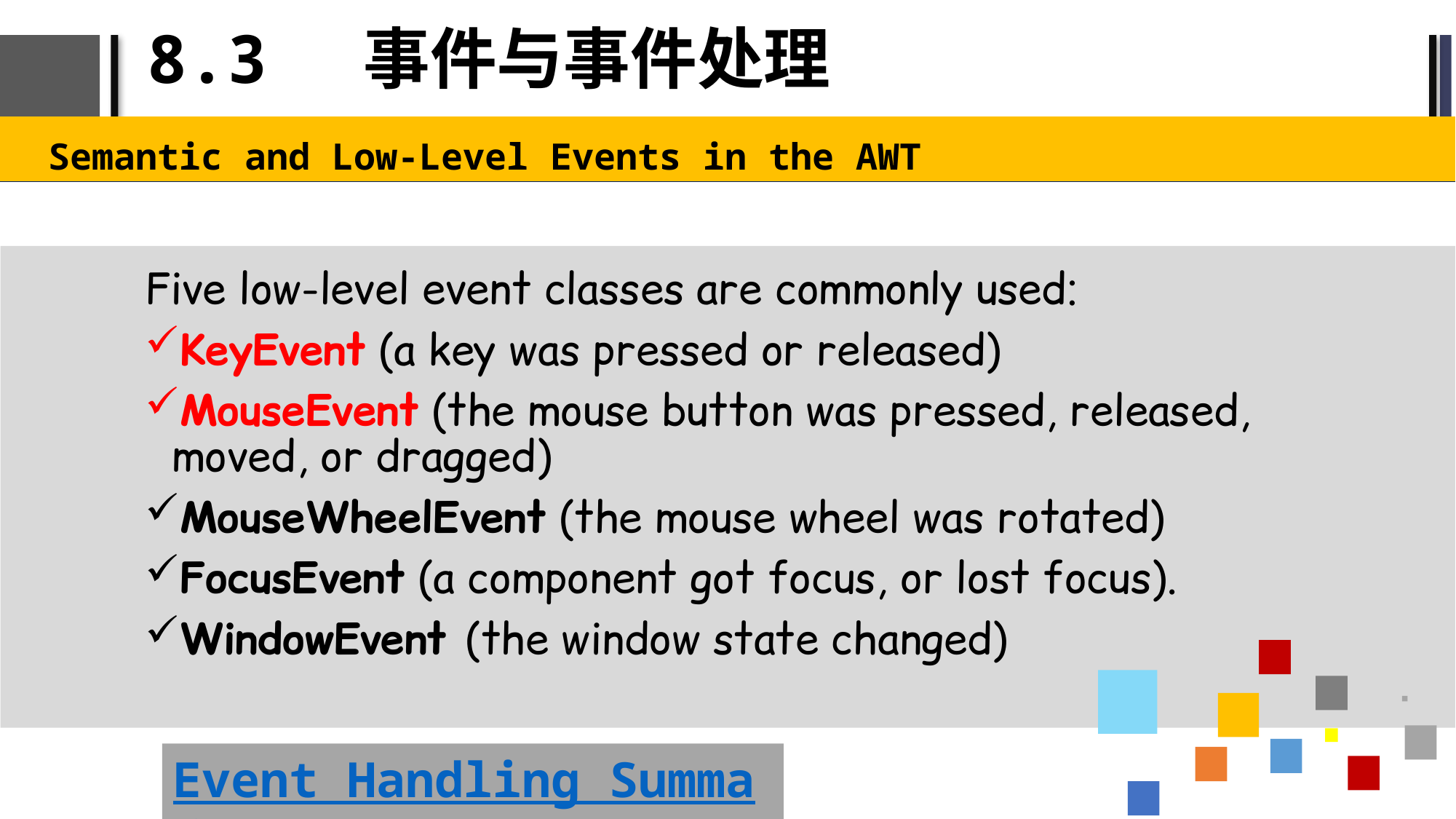

# 8.3  事件与事件处理

Semantic and Low-Level Events in the AWT

Five low-level event classes are commonly used:
KeyEvent (a key was pressed or released)
MouseEvent (the mouse button was pressed, released, moved, or dragged)
MouseWheelEvent (the mouse wheel was rotated)
FocusEvent (a component got focus, or lost focus).
WindowEvent (the window state changed)

Event Handling Summary